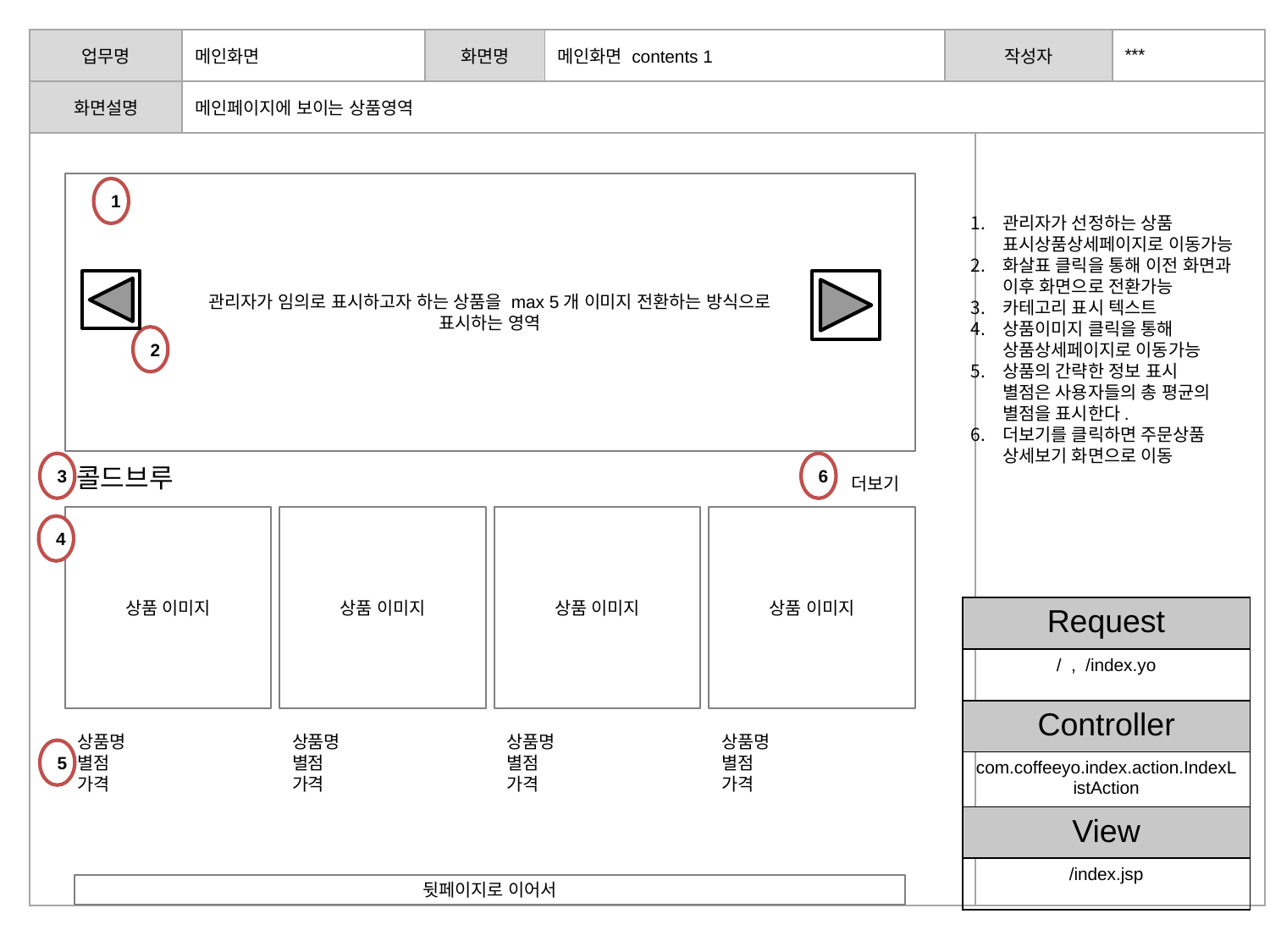

| 업무명 | 메인화면 | 화면명 | 메인화면 contents 1 | 작성자 |  | \*\*\* |
| --- | --- | --- | --- | --- | --- | --- |
| 화면설명 | 메인페이지에 보이는 상품영역 |  |  |  |  |  |
|  |  |  |  |  |  |  |
1
관리자가 임의로 표시하고자 하는 상품을 max 5개 이미지 전환하는 방식으로
표시하는 영역
1
관리자가 선정하는 상품 표시상품상세페이지로 이동가능
화살표 클릭을 통해 이전 화면과 이후 화면으로 전환가능
카테고리 표시 텍스트
상품이미지 클릭을 통해
상품상세페이지로 이동가능
상품의 간략한 정보 표시
별점은 사용자들의 총 평균의 별점을 표시한다.
더보기를 클릭하면 주문상품 상세보기 화면으로 이동

2
6
7
3
6
콜드브루
더보기
상품 이미지
상품 이미지
상품 이미지
상품 이미지
상품명
별점
가격
상품명
별점
가격
상품명
별점
가격
상품명
별점
가격
4
| Request |
| --- |
| / , /index.yo |
| Controller |
| com.coffeeyo.index.action.IndexListAction |
| View |
| /index.jsp |
5
뒷페이지로 이어서